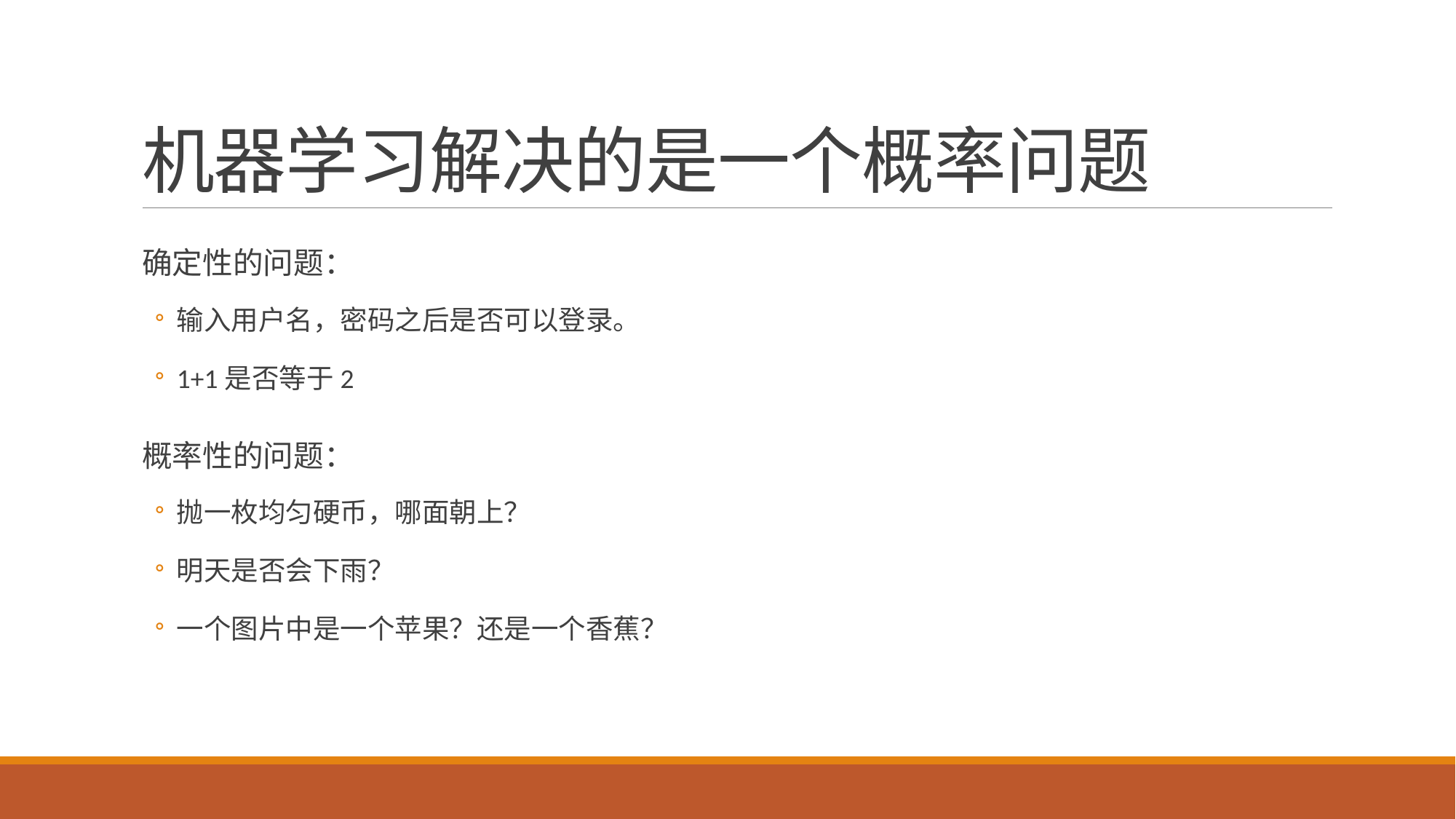

# 机器学习解决的是一个概率问题
确定性的问题：
输入用户名，密码之后是否可以登录。
1+1是否等于2
概率性的问题：
抛一枚均匀硬币，哪面朝上？
明天是否会下雨？
一个图片中是一个苹果？还是一个香蕉？